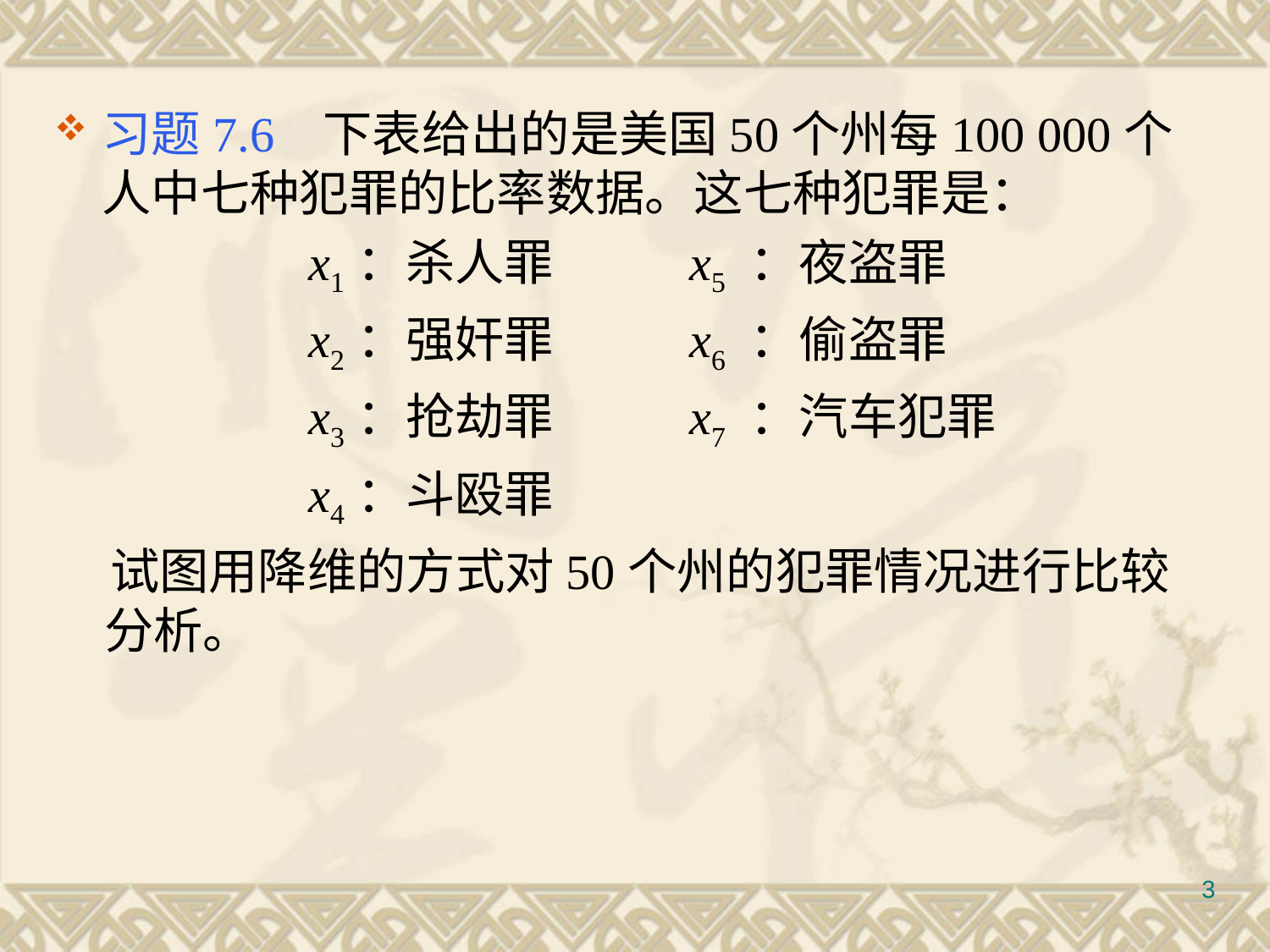

#
习题7.6   下表给出的是美国50个州每100 000个人中七种犯罪的比率数据。这七种犯罪是：
		x1：杀人罪		x5 ：夜盗罪
		x2：强奸罪		x6 ：偷盗罪
		x3：抢劫罪		x7 ：汽车犯罪
		x4：斗殴罪
    试图用降维的方式对50个州的犯罪情况进行比较分析。
3